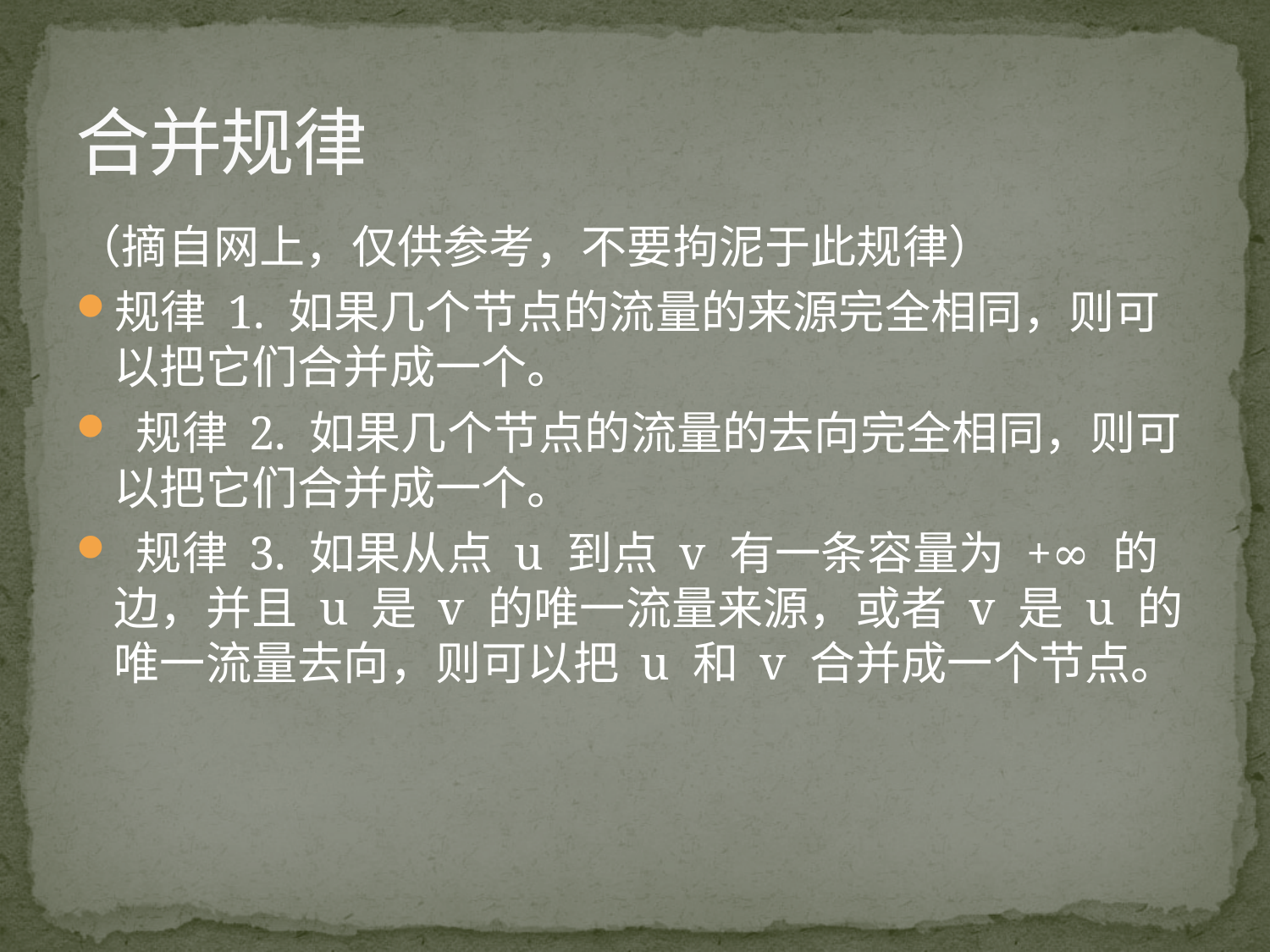

# 合并规律
（摘自网上，仅供参考，不要拘泥于此规律）
规律 1. 如果几个节点的流量的来源完全相同，则可以把它们合并成一个。
 规律 2. 如果几个节点的流量的去向完全相同，则可以把它们合并成一个。
 规律 3. 如果从点 u 到点 v 有一条容量为 +∞ 的边，并且 u 是 v 的唯一流量来源，或者 v 是 u 的唯一流量去向，则可以把 u 和 v 合并成一个节点。